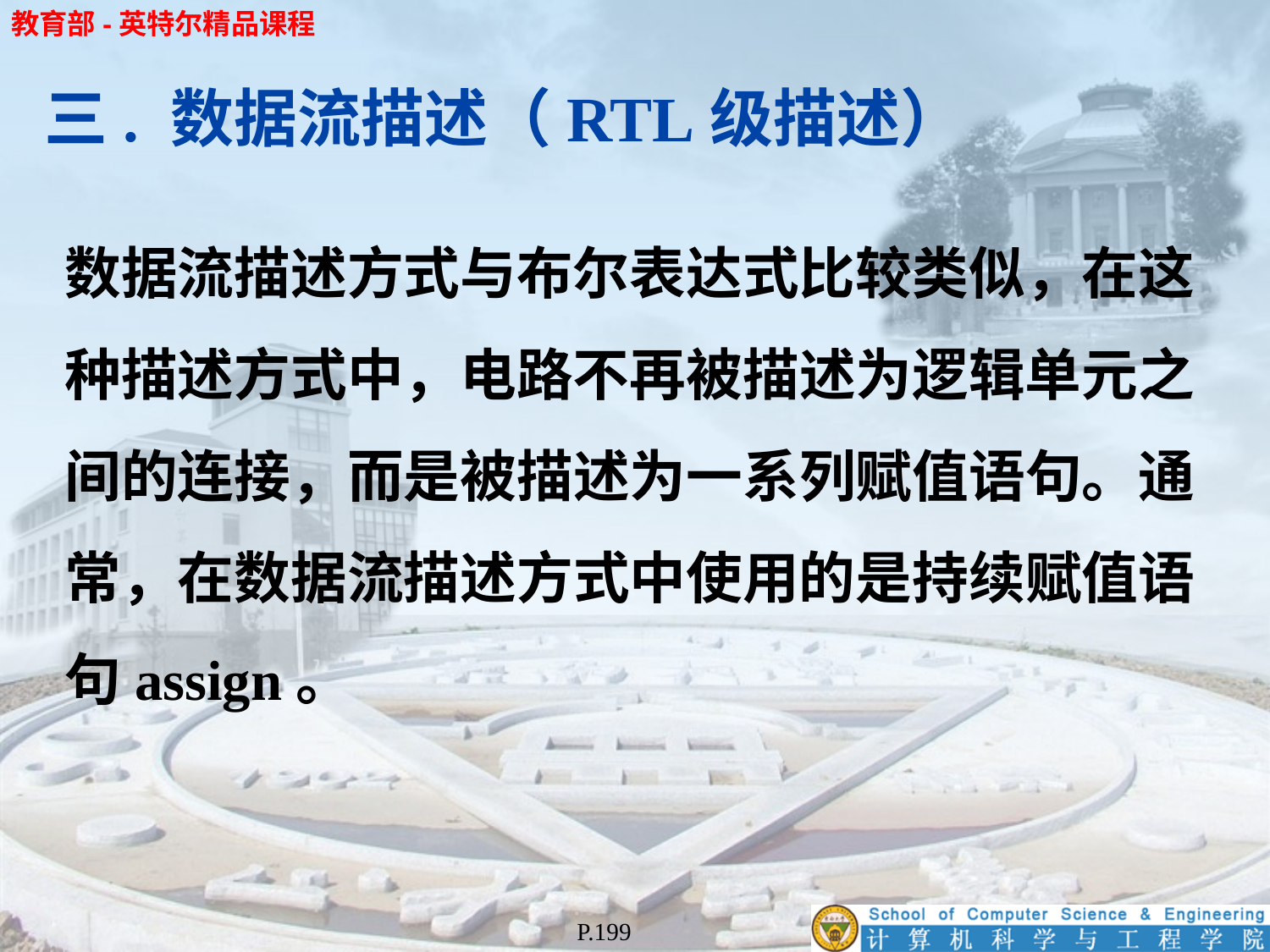

三. 数据流描述（RTL级描述）
数据流描述方式与布尔表达式比较类似，在这种描述方式中，电路不再被描述为逻辑单元之间的连接，而是被描述为一系列赋值语句。通常，在数据流描述方式中使用的是持续赋值语句assign。
P.199